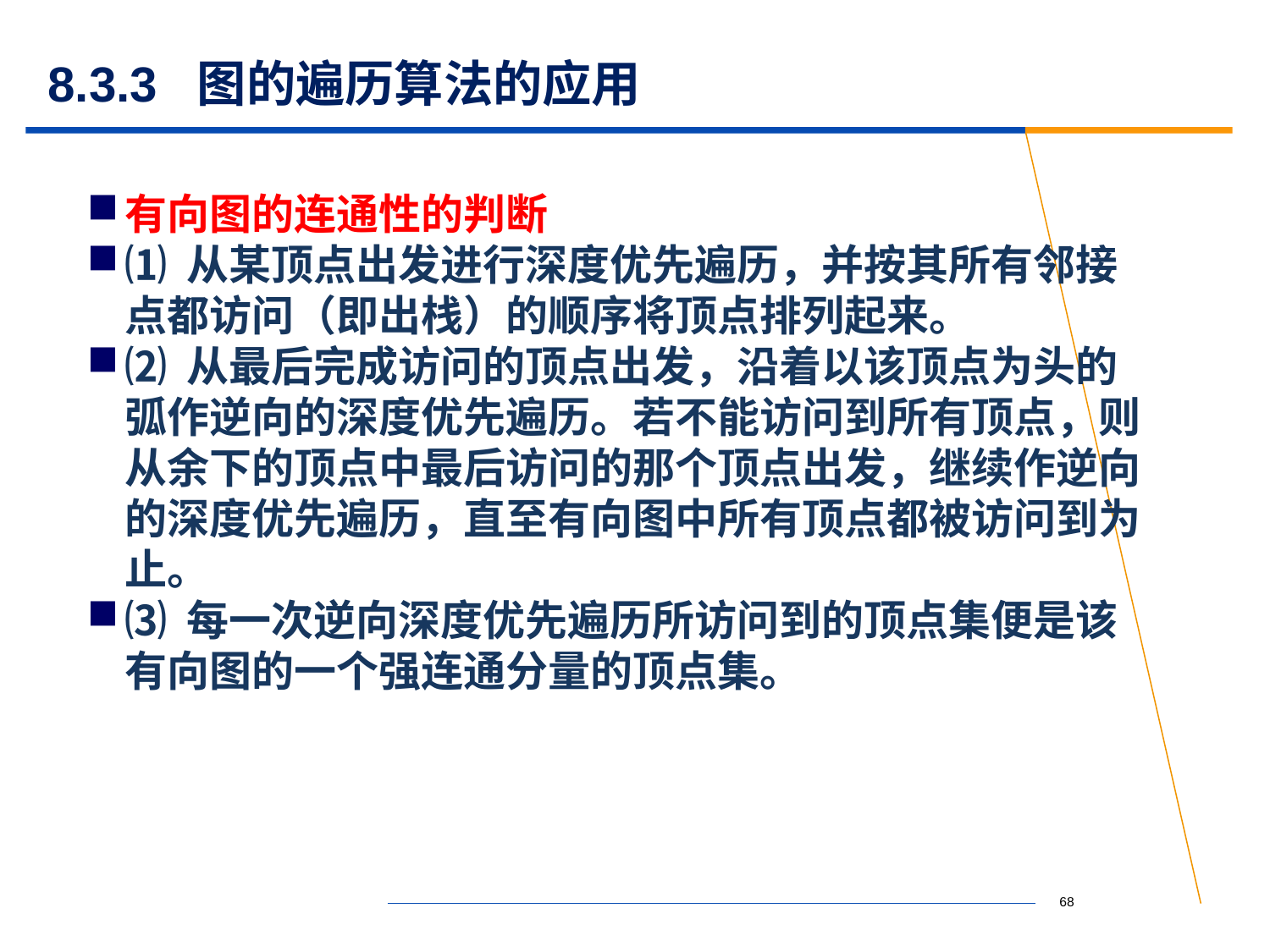

# 8.3.3  图的遍历算法的应用
有向图的连通性的判断
⑴ 从某顶点出发进行深度优先遍历，并按其所有邻接点都访问（即出栈）的顺序将顶点排列起来。
⑵ 从最后完成访问的顶点出发，沿着以该顶点为头的弧作逆向的深度优先遍历。若不能访问到所有顶点，则从余下的顶点中最后访问的那个顶点出发，继续作逆向的深度优先遍历，直至有向图中所有顶点都被访问到为止。
⑶ 每一次逆向深度优先遍历所访问到的顶点集便是该有向图的一个强连通分量的顶点集。